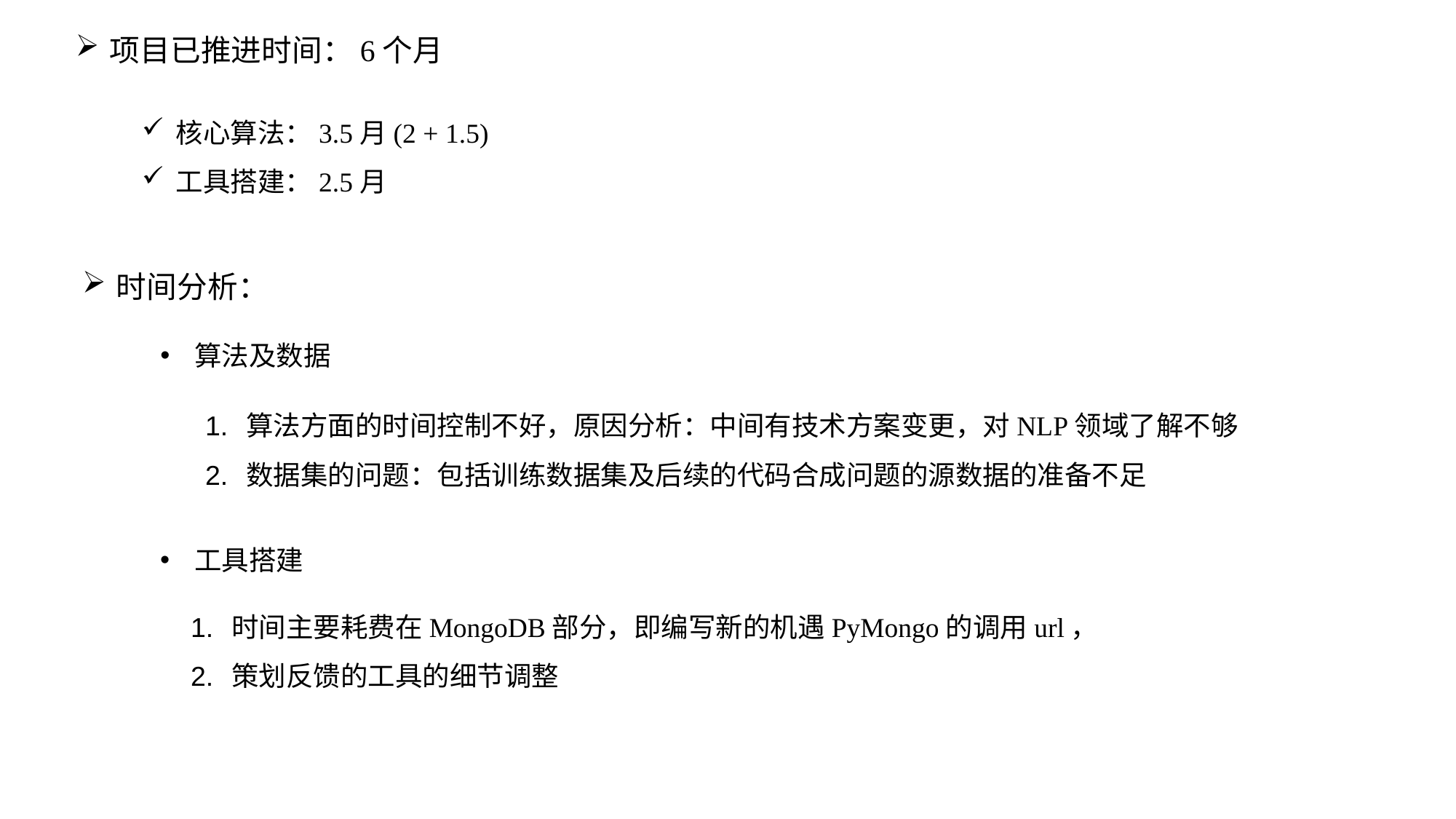

项目已推进时间：6个月
核心算法：3.5月(2 + 1.5)
工具搭建：2.5月
时间分析：
算法及数据
算法方面的时间控制不好，原因分析：中间有技术方案变更，对NLP领域了解不够
数据集的问题：包括训练数据集及后续的代码合成问题的源数据的准备不足
工具搭建
时间主要耗费在MongoDB部分，即编写新的机遇PyMongo的调用url，
策划反馈的工具的细节调整